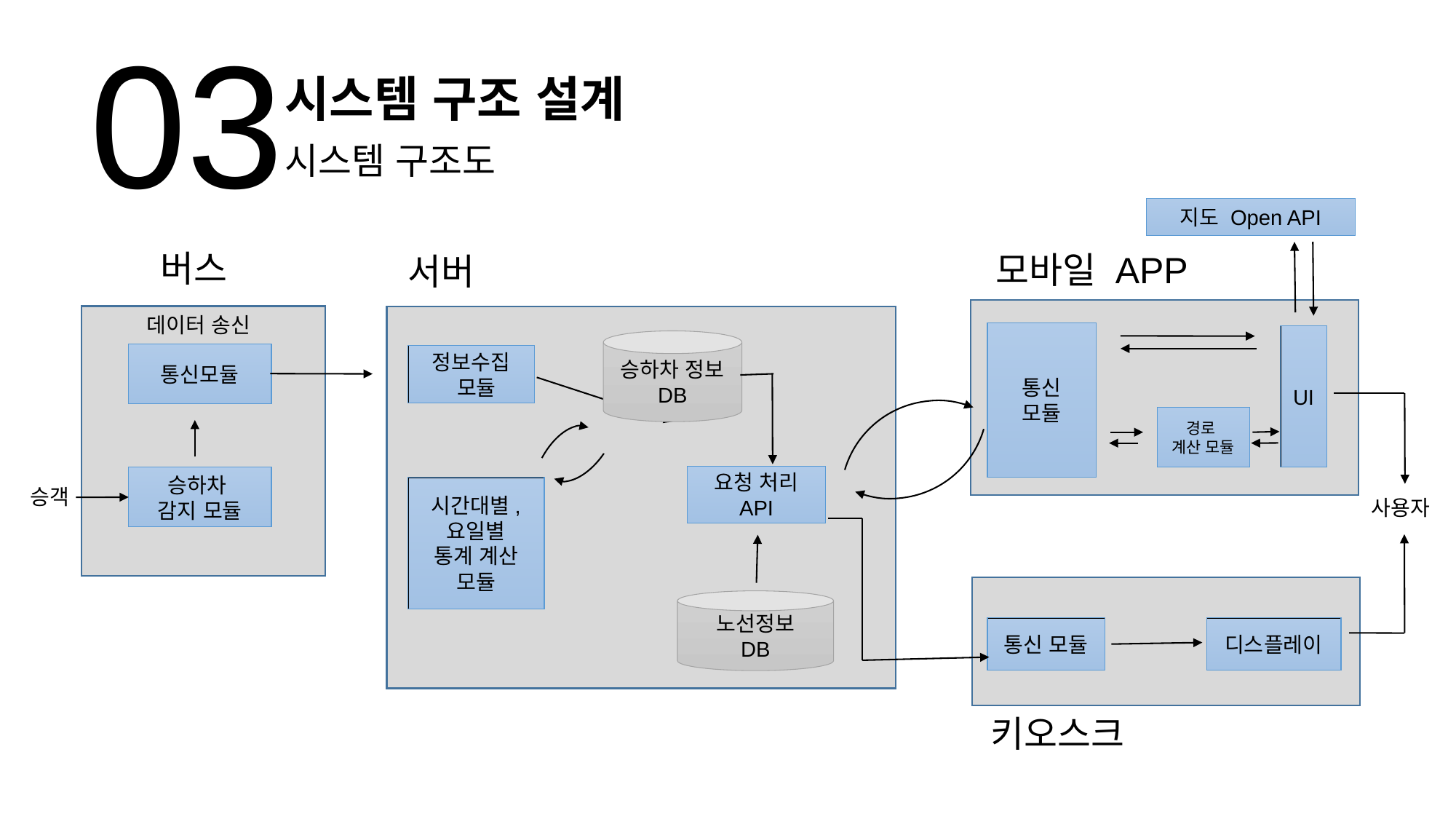

03
시스템 구조 설계
시스템 구조도
지도 Open API
버스
모바일 APP
서버

데이터 송신

통신
모듈
UI
승하차 정보
DB
통신모듈
정보수집
 모듈

경로
계산 모듈

요청 처리 API
승하차
감지 모듈
시간대별, 요일별
통계 계산 모듈
승객
사용자

노선정보
DB
통신 모듈
디스플레이
키오스크